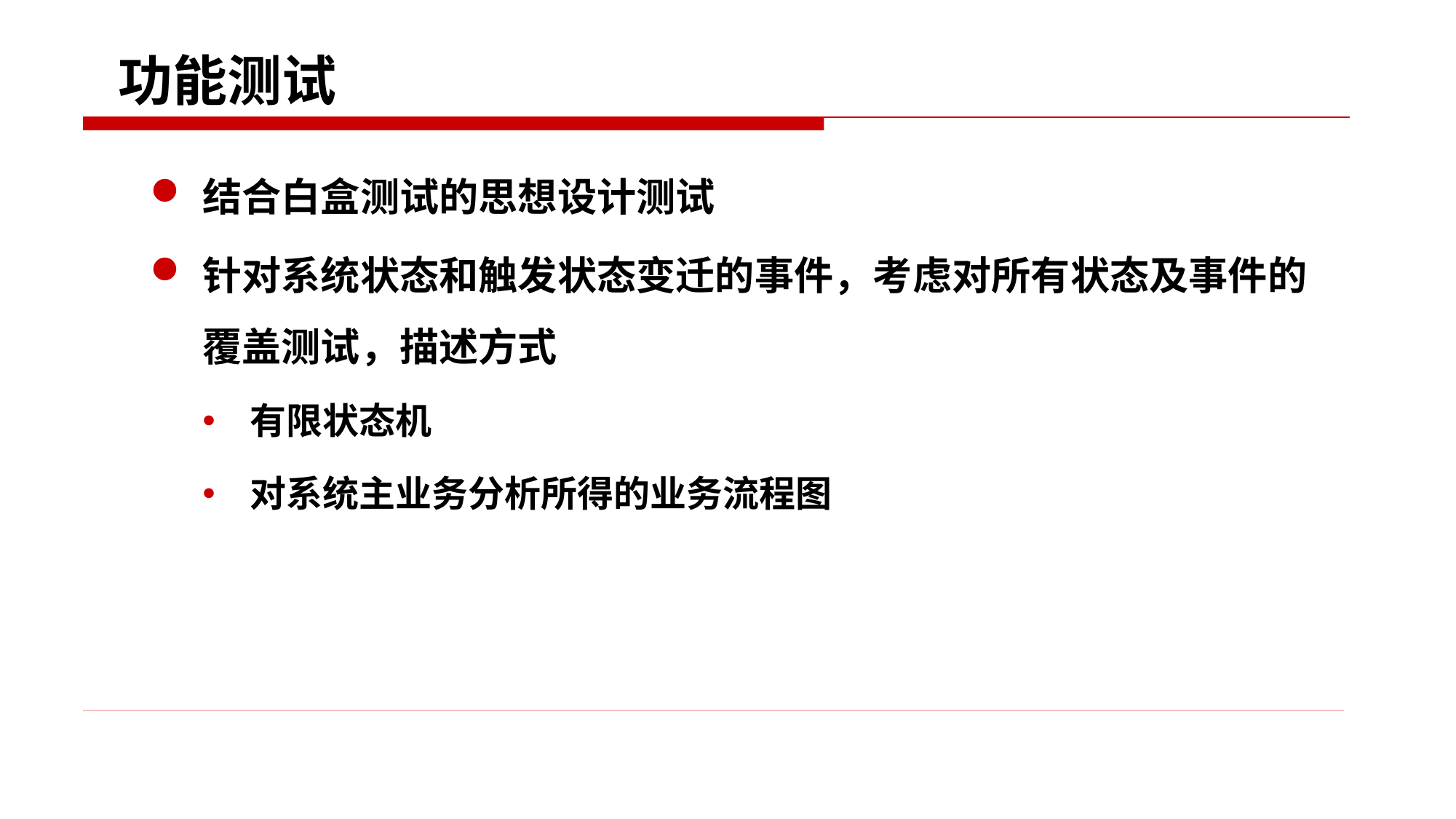

# 功能测试
结合白盒测试的思想设计测试
针对系统状态和触发状态变迁的事件，考虑对所有状态及事件的覆盖测试，描述方式
有限状态机
对系统主业务分析所得的业务流程图